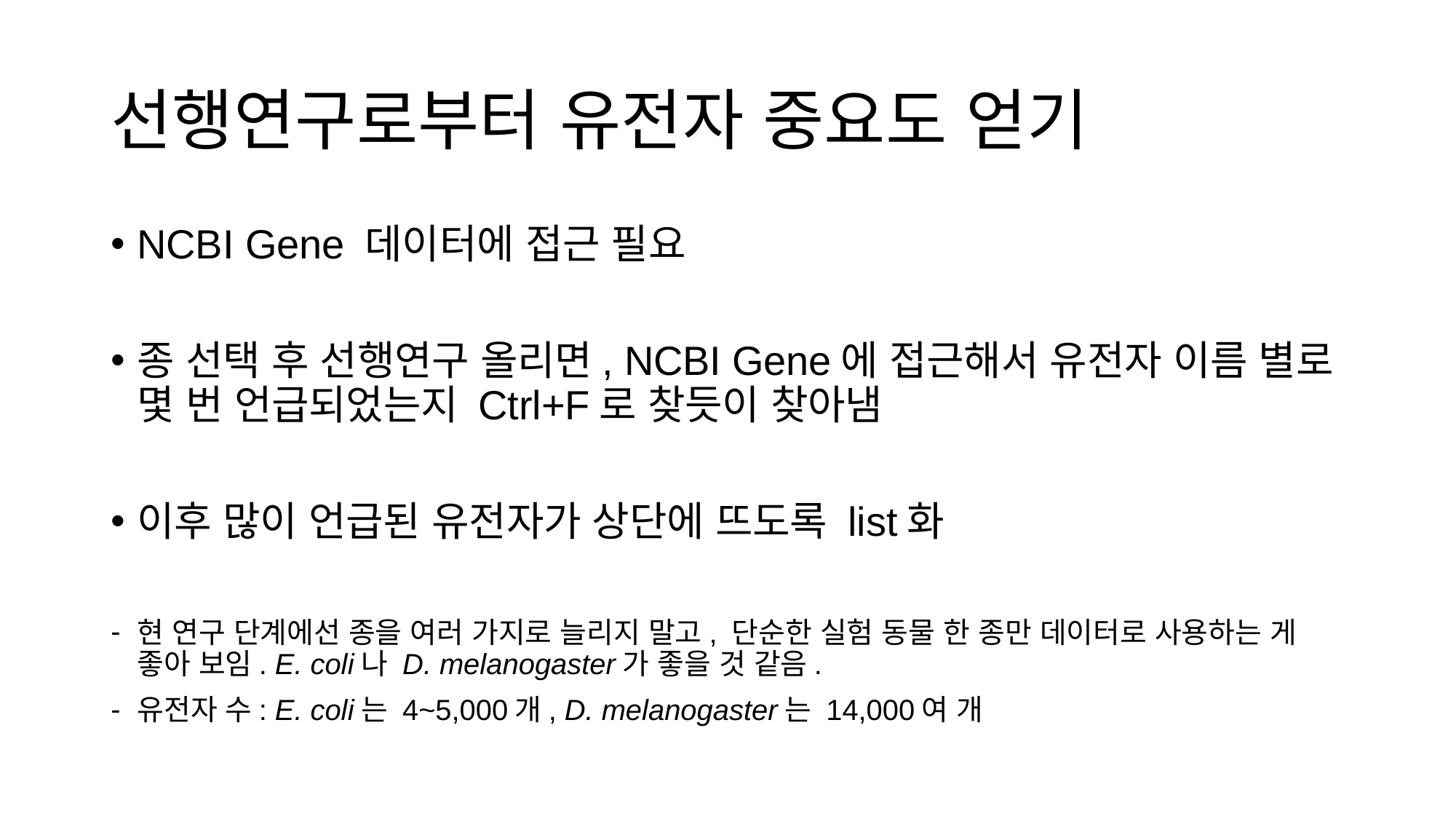

# 선행연구로부터 유전자 중요도 얻기
NCBI Gene 데이터에 접근 필요

종 선택 후 선행연구 올리면, NCBI Gene에 접근해서 유전자 이름 별로 몇 번 언급되었는지 Ctrl+F로 찾듯이 찾아냄

이후 많이 언급된 유전자가 상단에 뜨도록 list화

현 연구 단계에선 종을 여러 가지로 늘리지 말고, 단순한 실험 동물 한 종만 데이터로 사용하는 게 좋아 보임. E. coli나 D. melanogaster가 좋을 것 같음.
유전자 수: E. coli는 4~5,000개, D. melanogaster는 14,000여 개